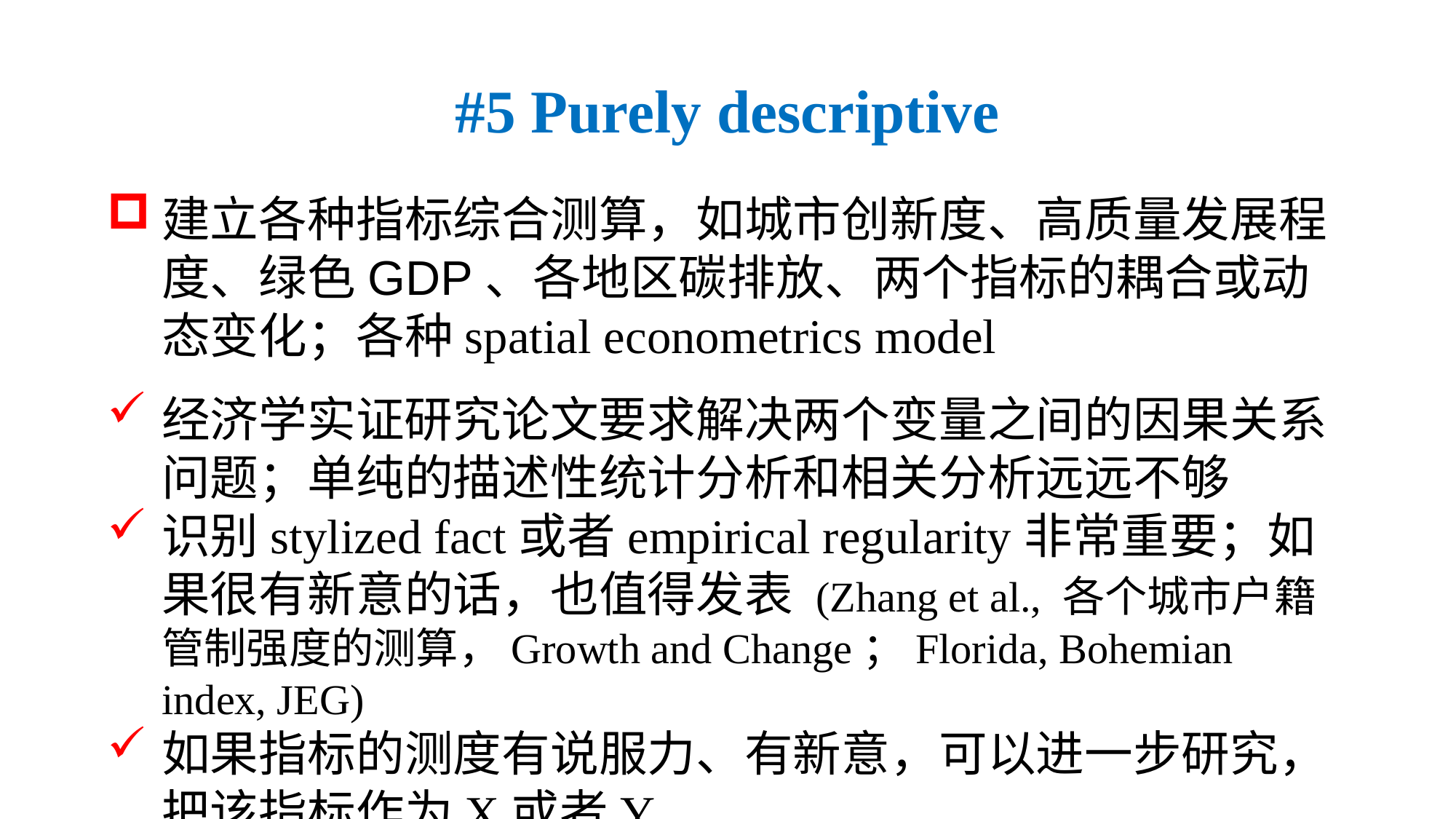

#5 Purely descriptive

建立各种指标综合测算，如城市创新度、高质量发展程度、绿色GDP、各地区碳排放、两个指标的耦合或动态变化；各种spatial econometrics model

经济学实证研究论文要求解决两个变量之间的因果关系问题；单纯的描述性统计分析和相关分析远远不够
识别stylized fact或者empirical regularity非常重要；如果很有新意的话，也值得发表 (Zhang et al., 各个城市户籍管制强度的测算，Growth and Change；Florida, Bohemian index, JEG)
如果指标的测度有说服力、有新意，可以进一步研究，把该指标作为X或者Y